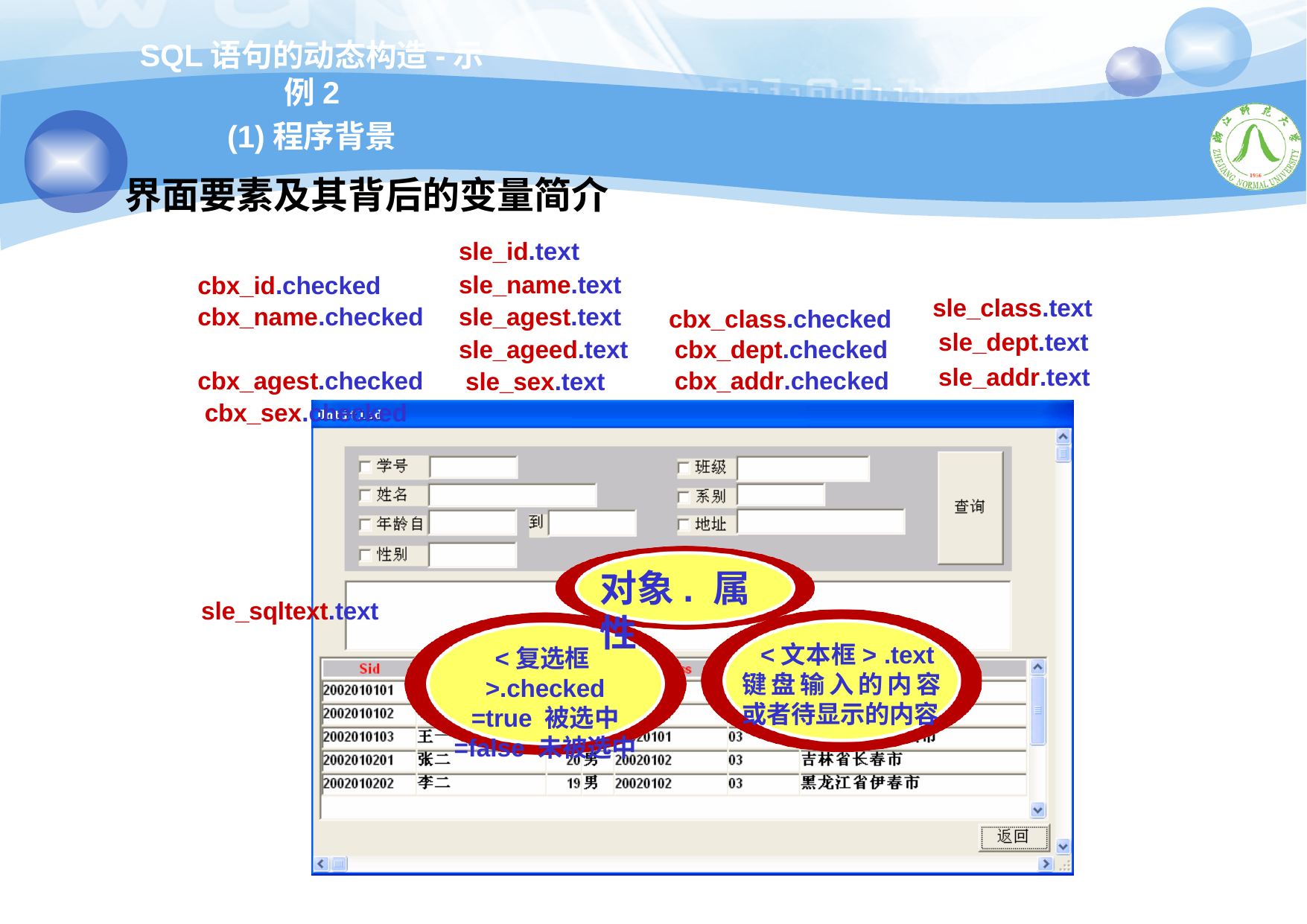

# SQL语句的动态构造-示例2
(1)程序背景
界面要素及其背后的变量简介
sle_id.text
sle_name.text  sle_agest.text  sle_ageed.text  sle_sex.text
cbx_id.checked  cbx_name.checked  cbx_agest.checked  cbx_sex.checked
sle_class.text  sle_dept.text  sle_addr.text
cbx_class.checked  cbx_dept.checked  cbx_addr.checked

对象. 属性
sle_sqltext.text
<文本框> .text  键盘输入的内容 或者待显示的内容
<复选框>.checked
=true 被选中
=false 未被选中